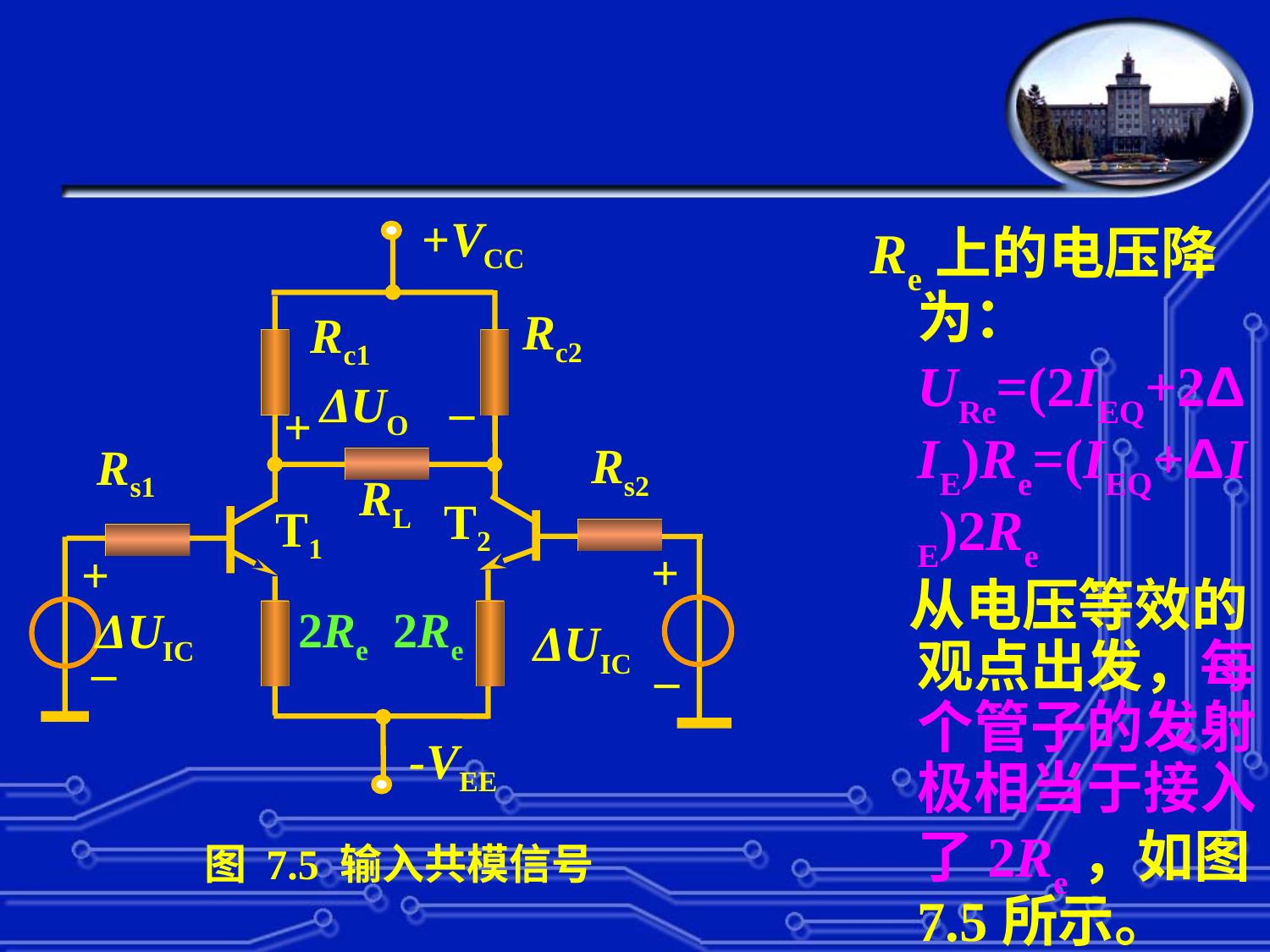

+VCC

Rc2

Rc1

_
ΔUO
+
Rs2
Rs1

RL

T2
T1

+

+

ΔUIC

ΔUIC
_
_

-VEE

图 7.5 输入共模信号
Re上的电压降为：            URe=(2IEQ+2ΔIE)Re=(IEQ+ΔIE)2Re
  从电压等效的观点出发，每个管子的发射极相当于接入了2Re，如图7.5所示。
2Re
2Re